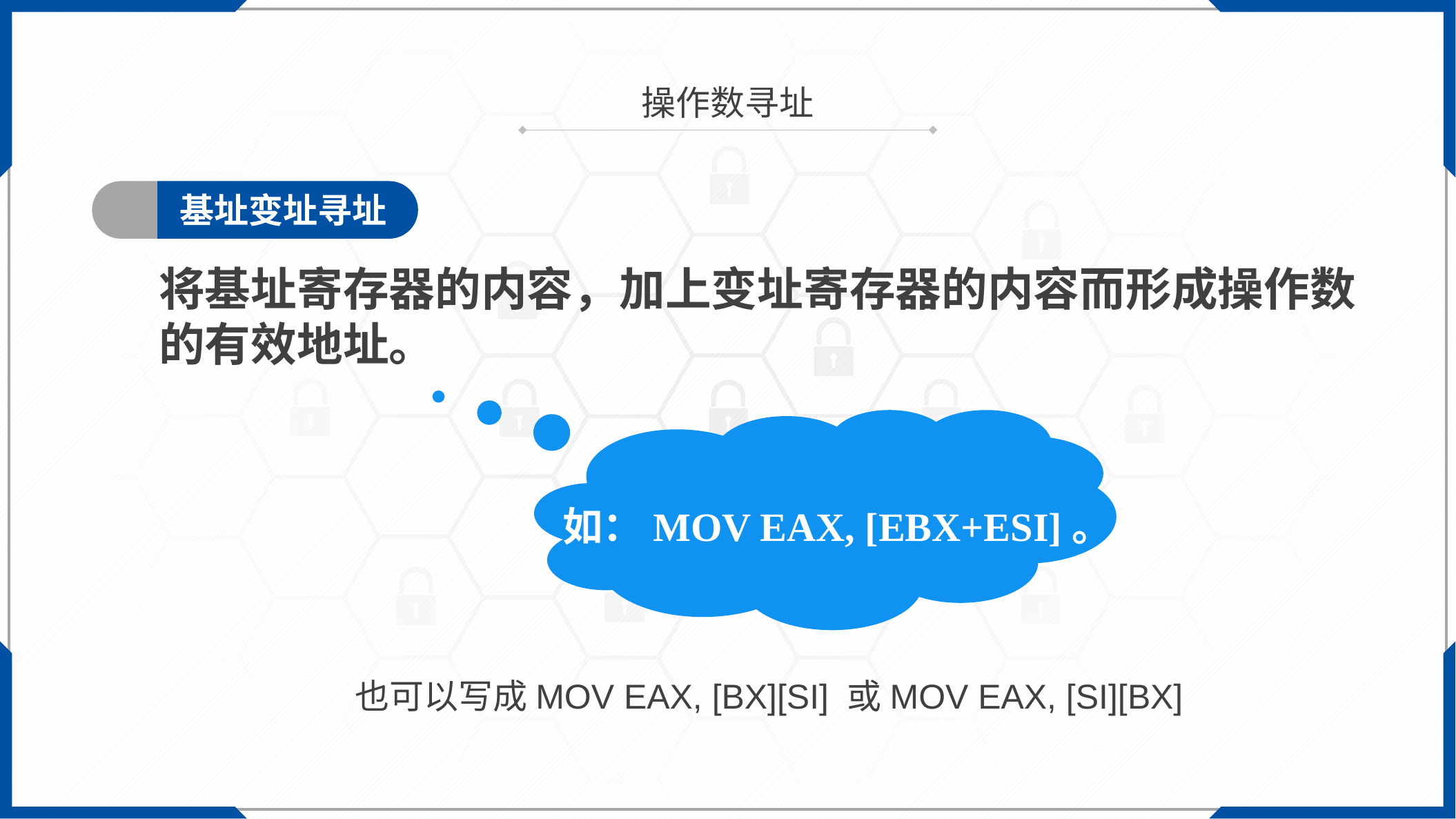

操作数寻址

基址变址寻址
将基址寄存器的内容，加上变址寄存器的内容而形成操作数的有效地址。

如：MOV EAX, [EBX+ESI]。
也可以写成MOV EAX, [BX][SI] 或MOV EAX, [SI][BX]